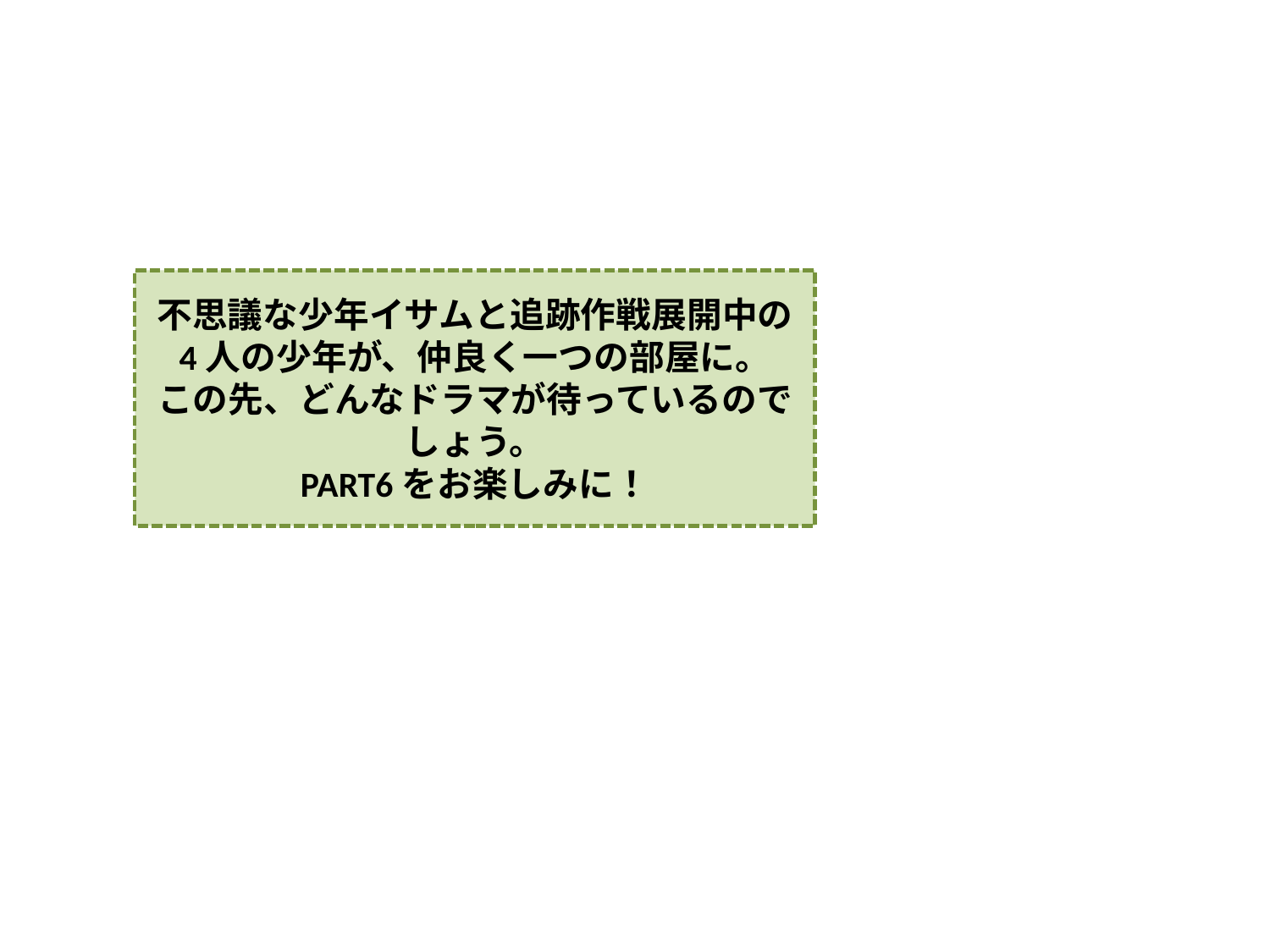

不思議な少年イサムと追跡作戦展開中の
4人の少年が、仲良く一つの部屋に。
この先、どんなドラマが待っているのでしょう。
PART6をお楽しみに！